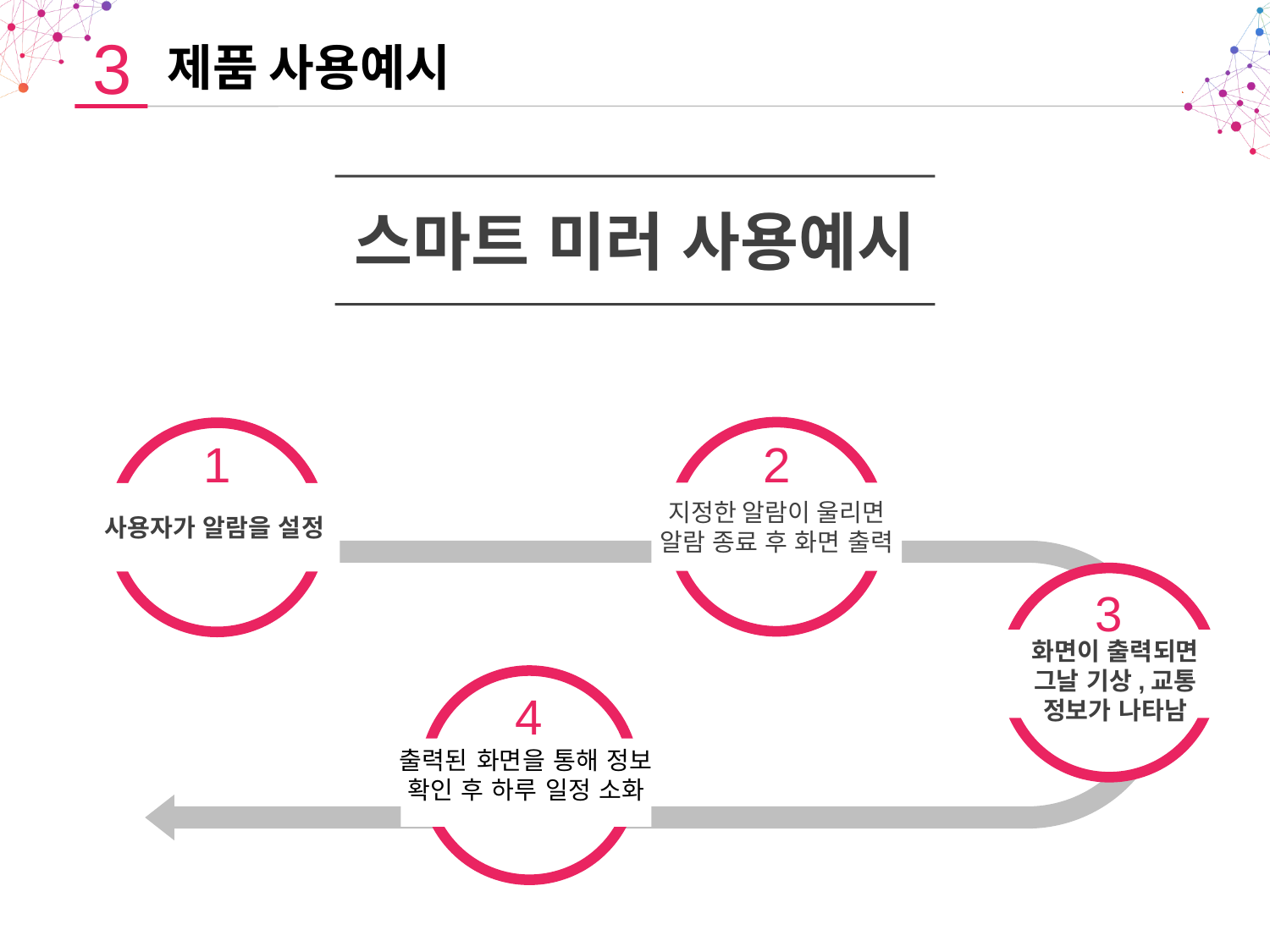

3
제품 사용예시

스마트 미러 사용예시

2
1

지정한 알람이 울리면
알람 종료 후 화면 출력
사용자가 알람을 설정

3
화면이 출력되면
그날 기상,교통
정보가 나타남

4
출력된 화면을 통해 정보
확인 후 하루 일정 소화

6